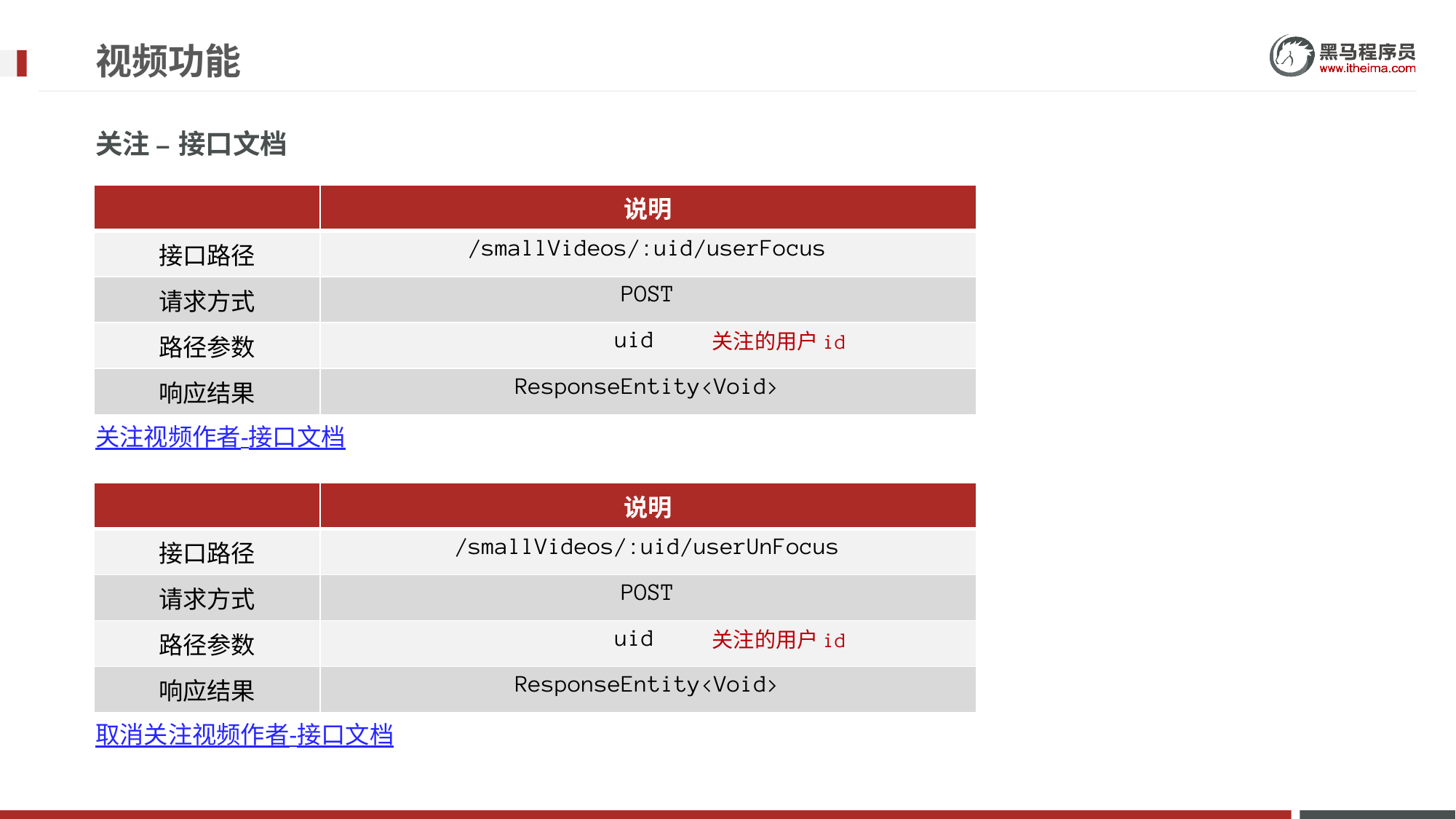

# 视频功能
关注-接口文档
|  | 说明 |
| --- | --- |
| 接口路径 | /smallVideos/:uid/userFocus |
| 请求方式 | POST |
| 路径参数 | uid |
| 响应结果 | ResponseEntity<Void> |
关注的用户id

关注视频作者-接口文档
|  | 说明 |
| --- | --- |
| 接口路径 | /smallVideos/:uid/userUnFocus |
| 请求方式 | POST |
| 路径参数 | uid |
| 响应结果 | ResponseEntity<Void> |
关注的用户id

取消关注视频作者-接口文档